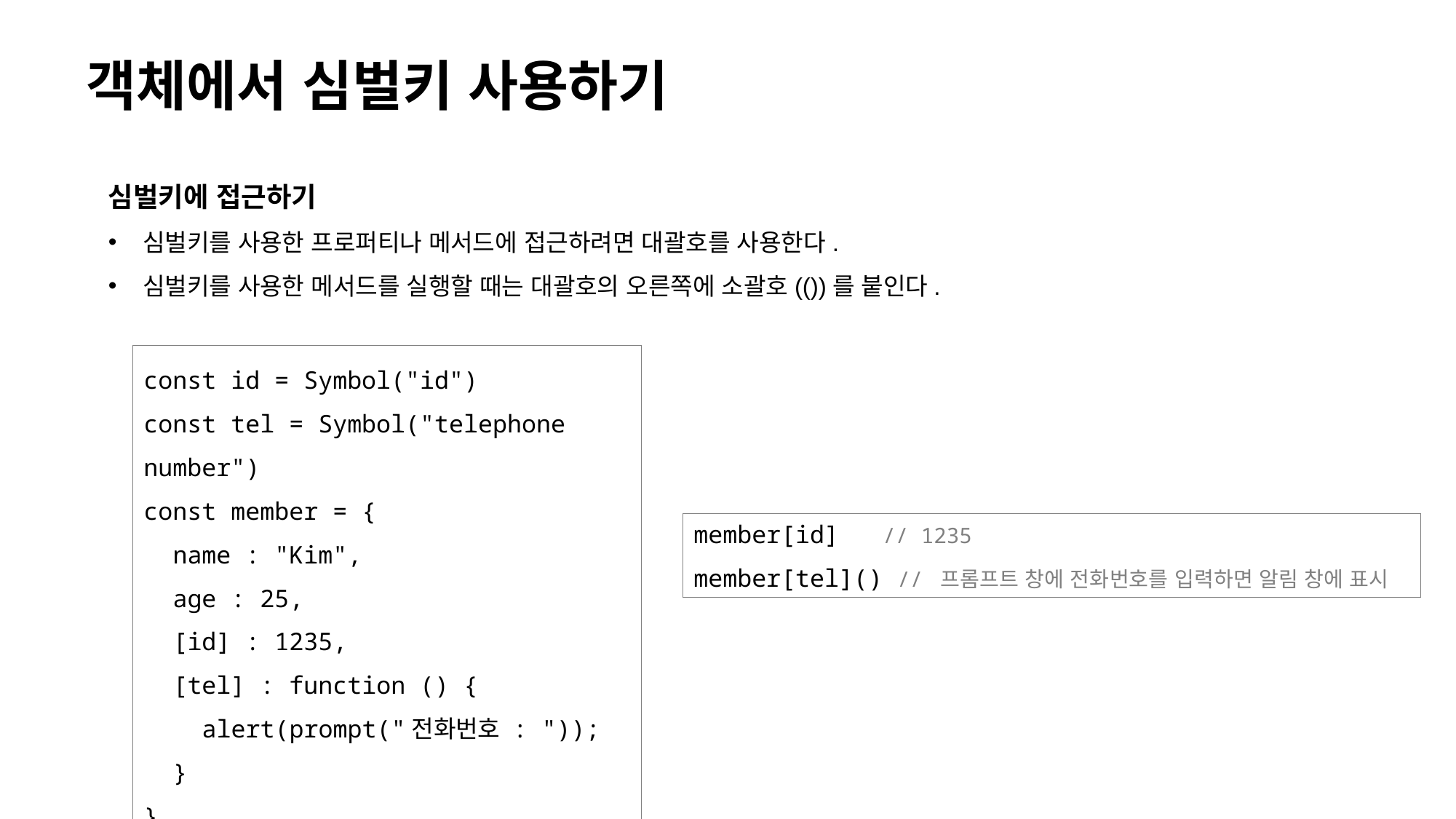

# 객체에서 심벌키 사용하기
심벌키에 접근하기
심벌키를 사용한 프로퍼티나 메서드에 접근하려면 대괄호를 사용한다.
심벌키를 사용한 메서드를 실행할 때는 대괄호의 오른쪽에 소괄호(())를 붙인다.
const id = Symbol("id")
const tel = Symbol("telephone number")
const member = {
  name : "Kim",
  age : 25,
  [id] : 1235,
  [tel] : function () {
    alert(prompt("전화번호 : "));
  }
}
member[id]   // 1235
member[tel]() // 프롬프트 창에 전화번호를 입력하면 알림 창에 표시